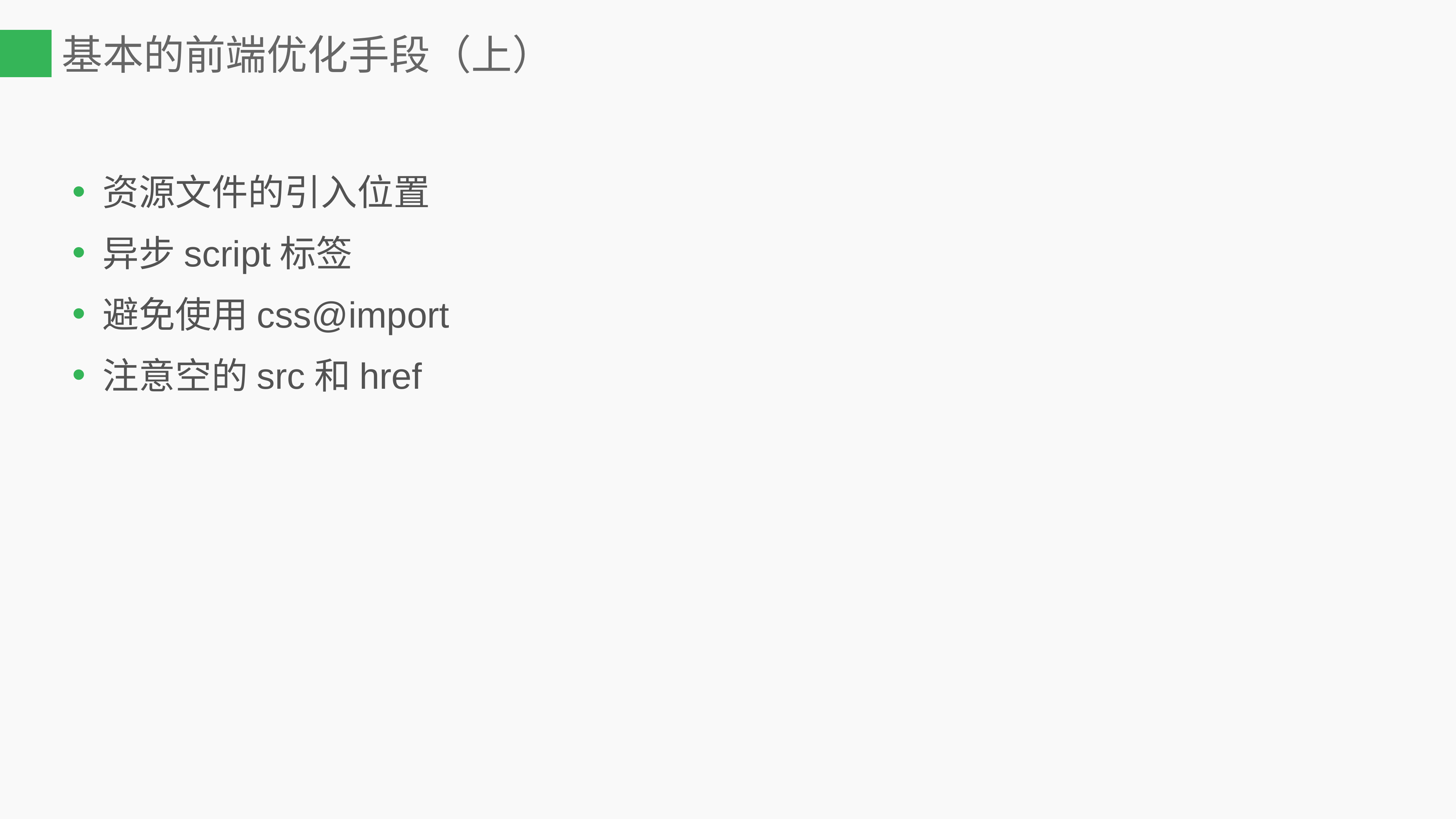

# 基本的前端优化手段（上）
资源文件的引入位置
异步script标签
避免使用css@import
注意空的src和href